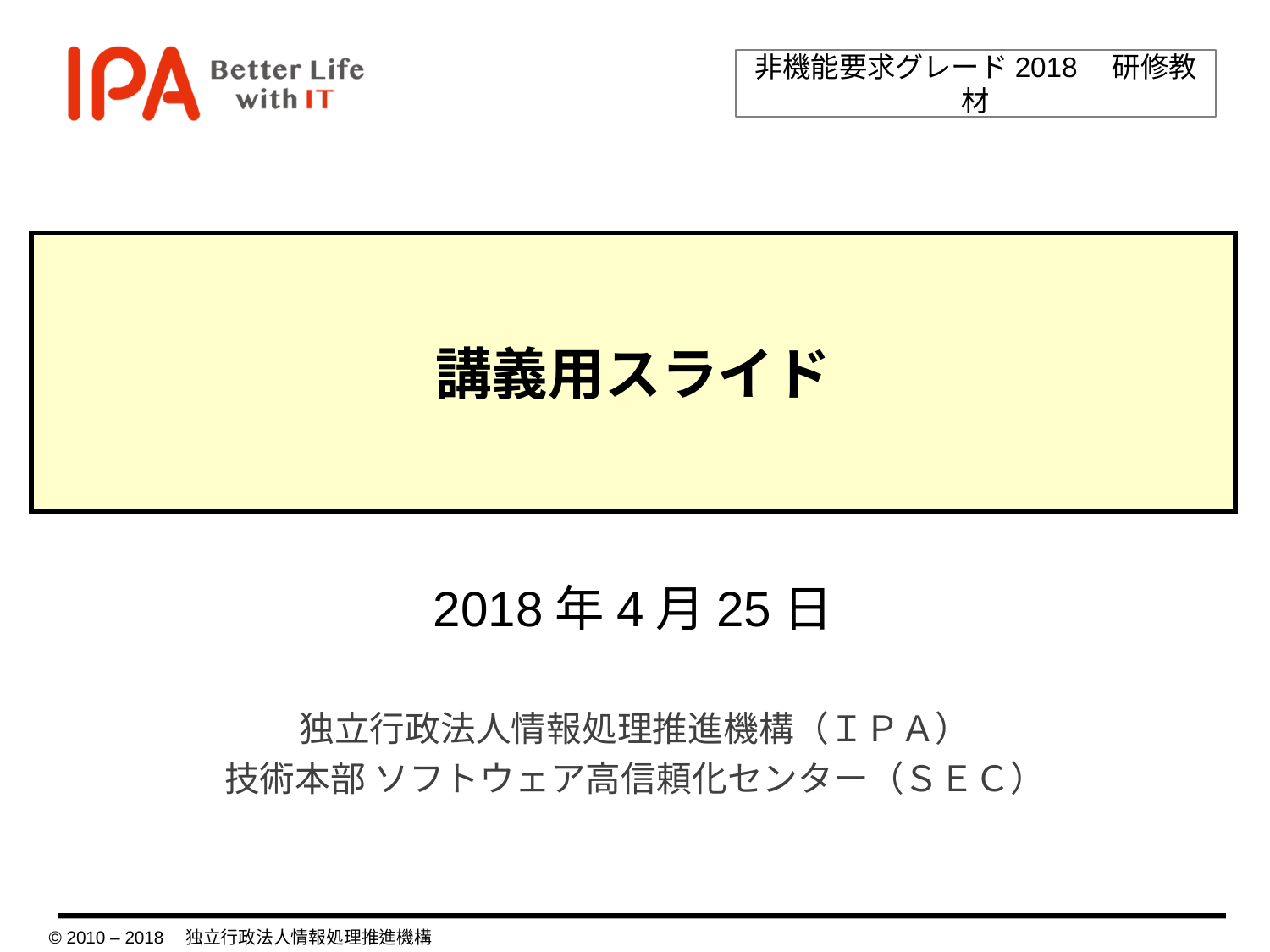

非機能要求グレード2018　研修教材
講義用スライド
2018年4月25日
独立行政法人情報処理推進機構（ＩＰＡ）
技術本部 ソフトウェア高信頼化センター（ＳＥＣ）